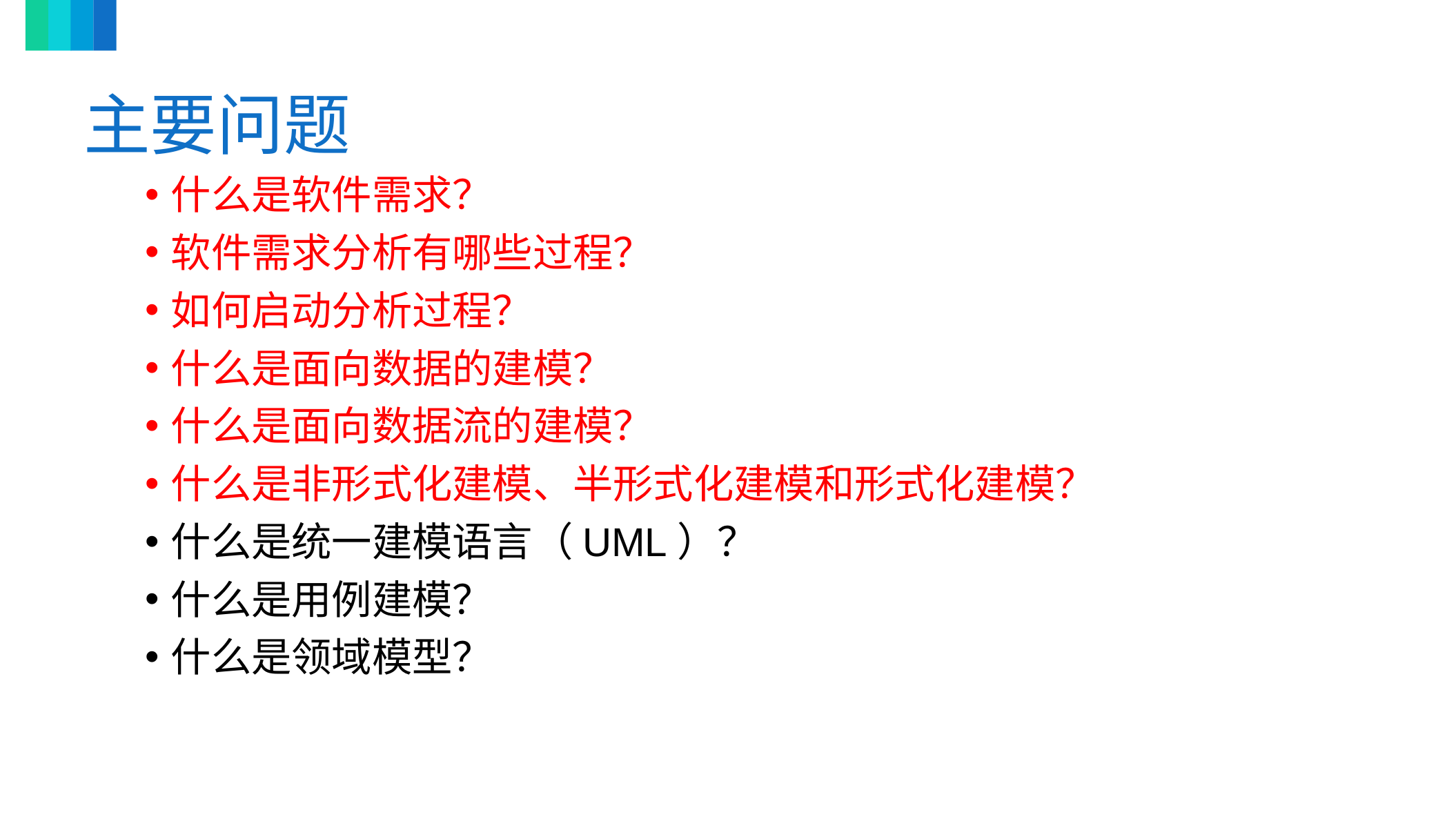

# 主要问题
什么是软件需求？
软件需求分析有哪些过程？
如何启动分析过程？
什么是面向数据的建模？
什么是面向数据流的建模？
什么是非形式化建模、半形式化建模和形式化建模？
什么是统一建模语言（UML）？
什么是用例建模？
什么是领域模型？